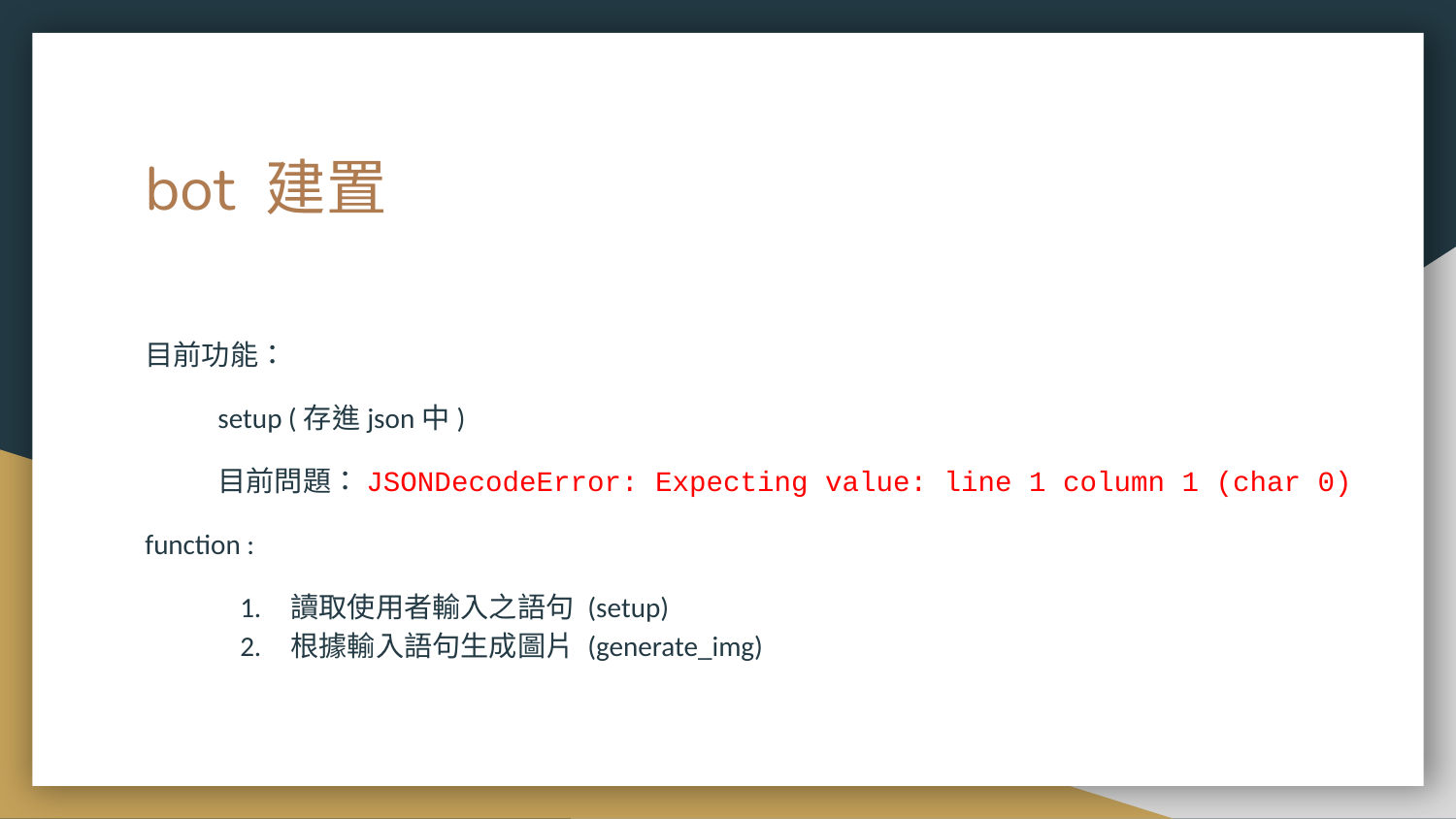

# bot 建置
目前功能：
setup (存進json中)
目前問題：JSONDecodeError: Expecting value: line 1 column 1 (char 0)
function :
讀取使用者輸入之語句 (setup)
根據輸入語句生成圖片 (generate_img)